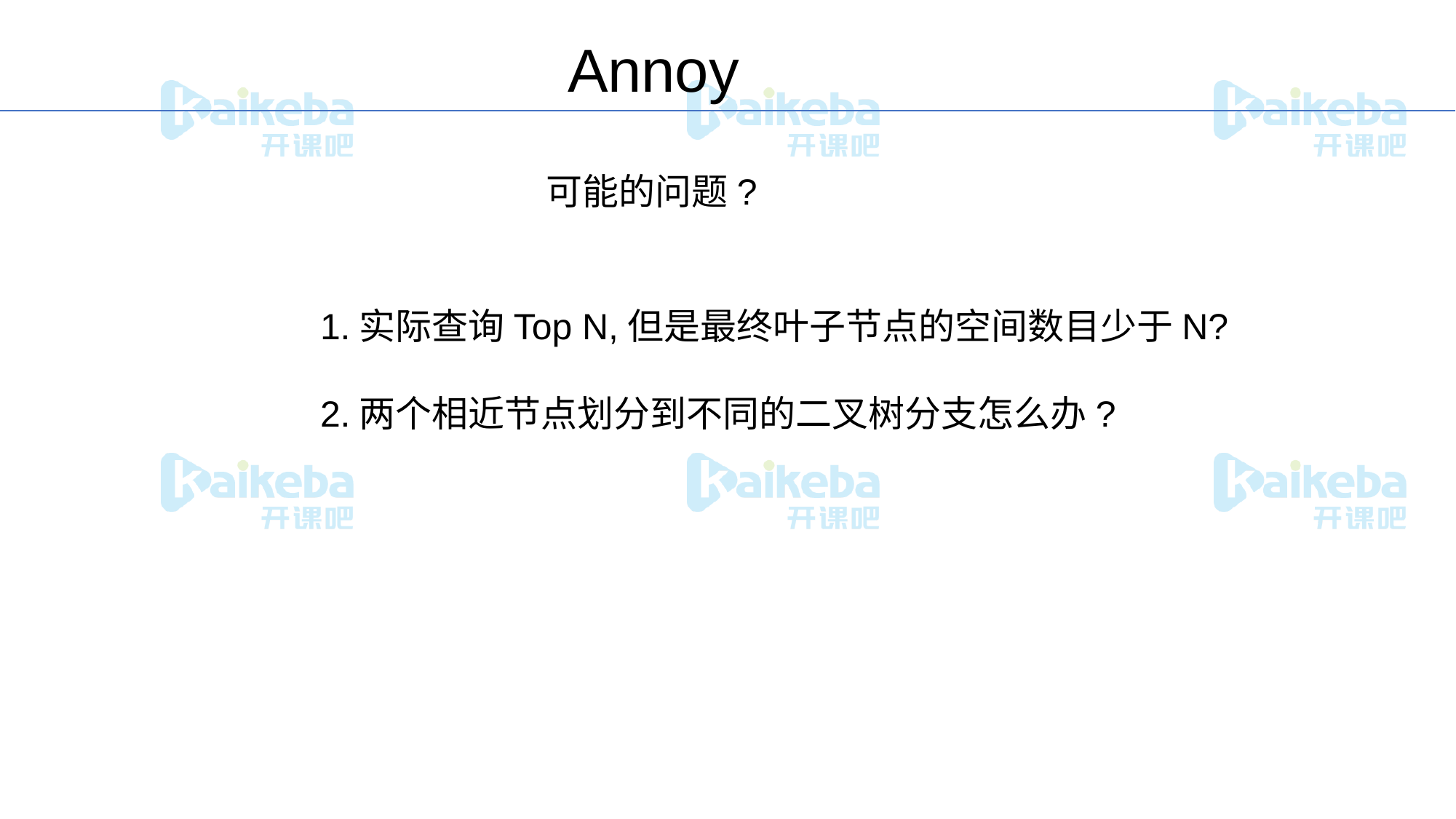

Annoy
可能的问题?
1.实际查询Top N,但是最终叶子节点的空间数目少于N?

2.两个相近节点划分到不同的二叉树分支怎么办?